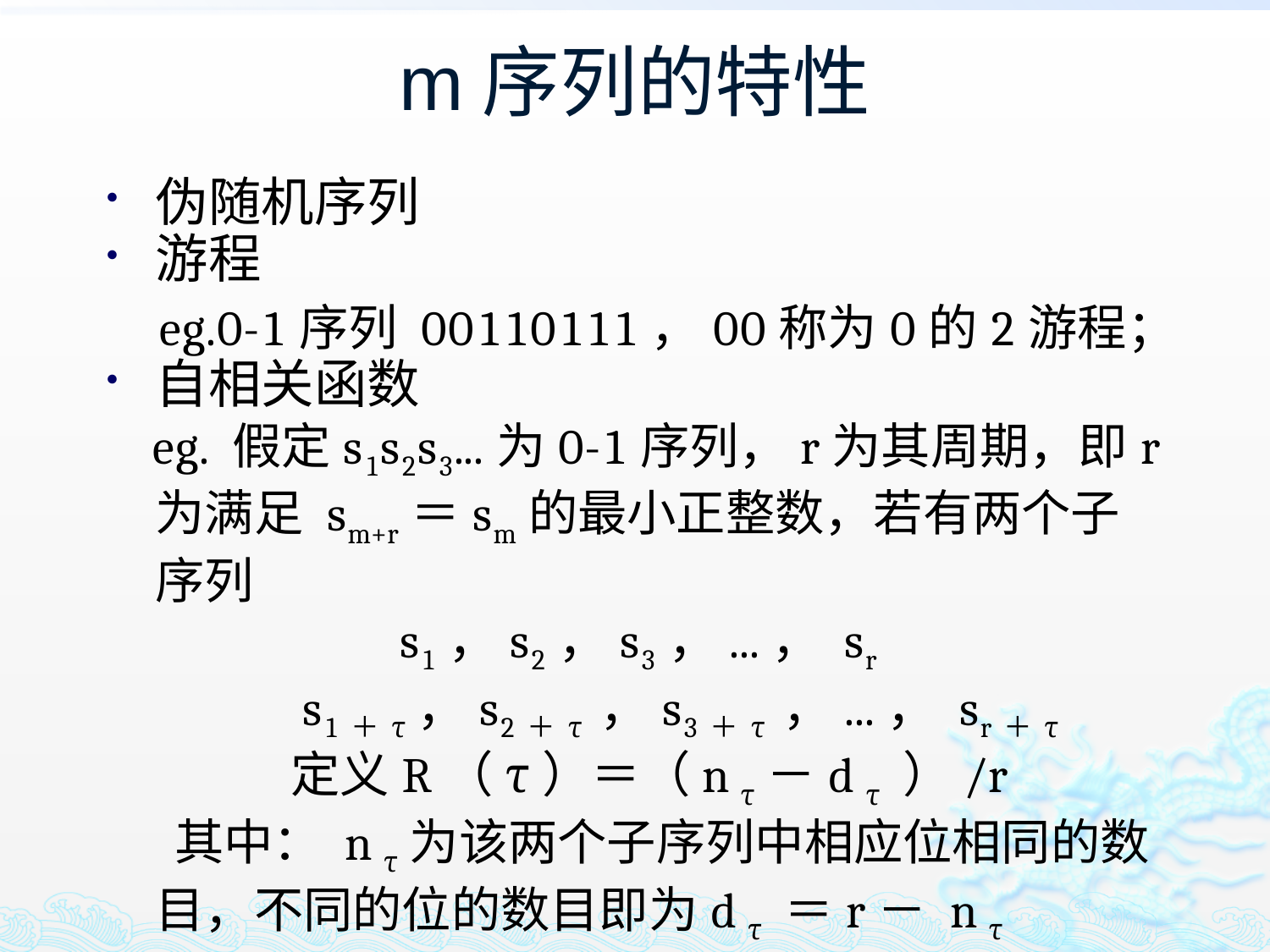

m序列的特性
伪随机序列
游程
    eg.0-1序列 00110111，00称为0的2游程；
自相关函数
    eg. 假定s1s2s3...为0-1序列，r为其周期，即r为满足 sm+r＝sm的最小正整数，若有两个子序列
                           s1，s2，s3，...， sr
                  s1＋τ，s2＋τ ，s3＋τ ，...， sr＋τ
                           定义R（τ）＝（n τ－d τ ）/r
     其中： n τ为该两个子序列中相应位相同的数目，不同的位的数目即为d τ ＝r－ n τ
                      τ=0，有 R（τ）＝1